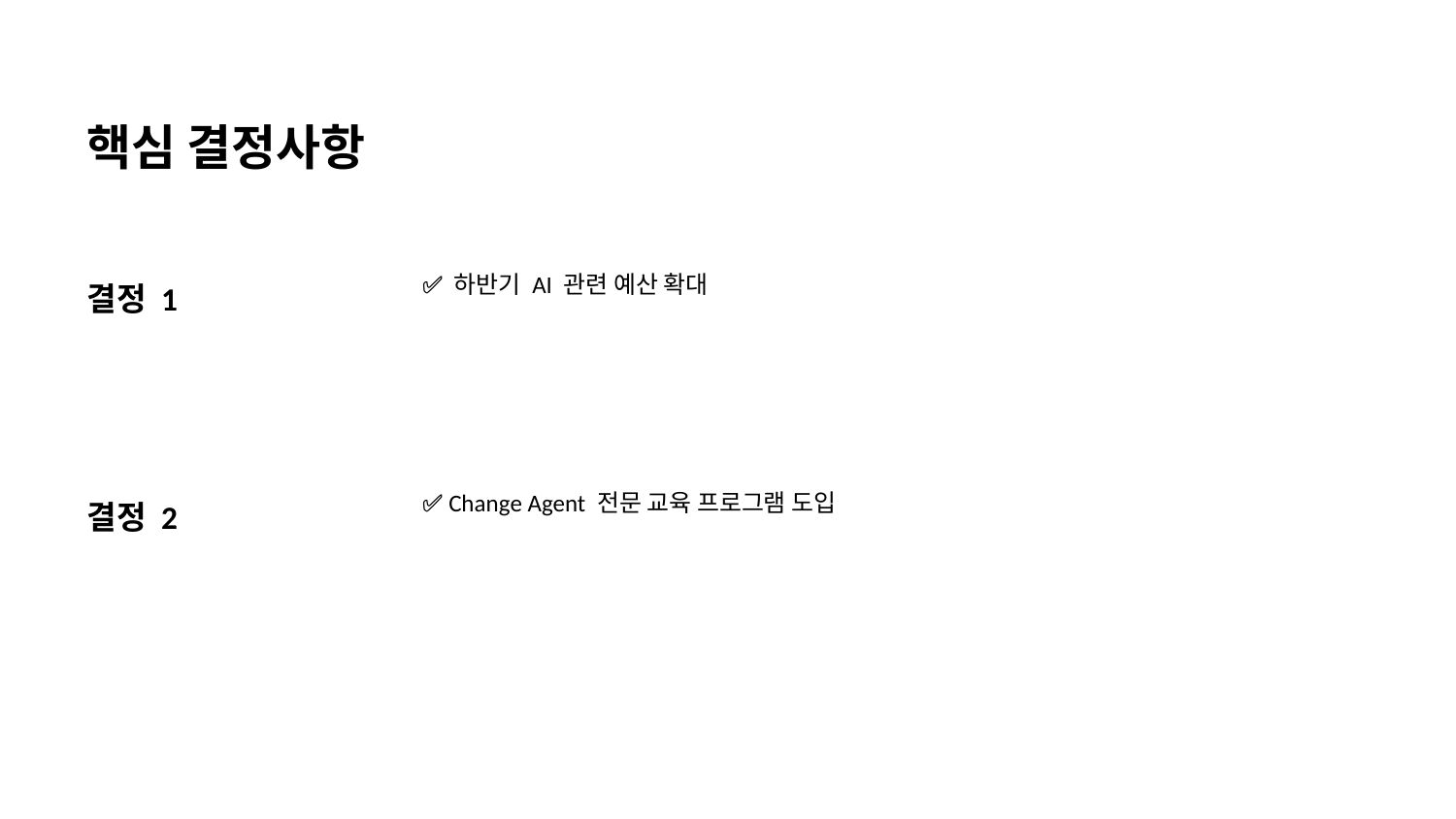

핵심 결정사항
결정 1
✅ 하반기 AI 관련 예산 확대
결정 2
✅ Change Agent 전문 교육 프로그램 도입